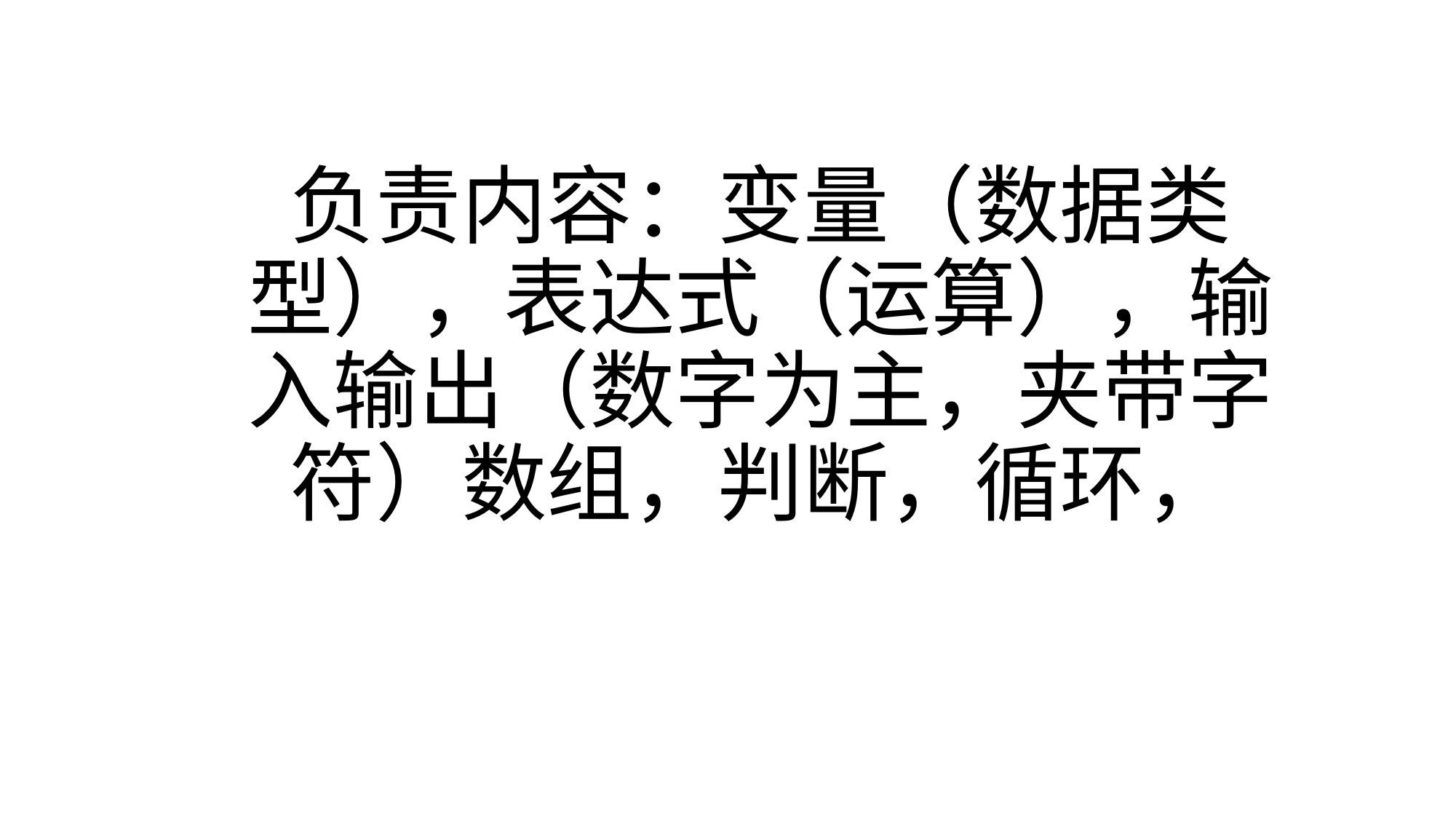

# 负责内容：变量（数据类型），表达式（运算），输入输出（数字为主，夹带字符）数组，判断，循环，